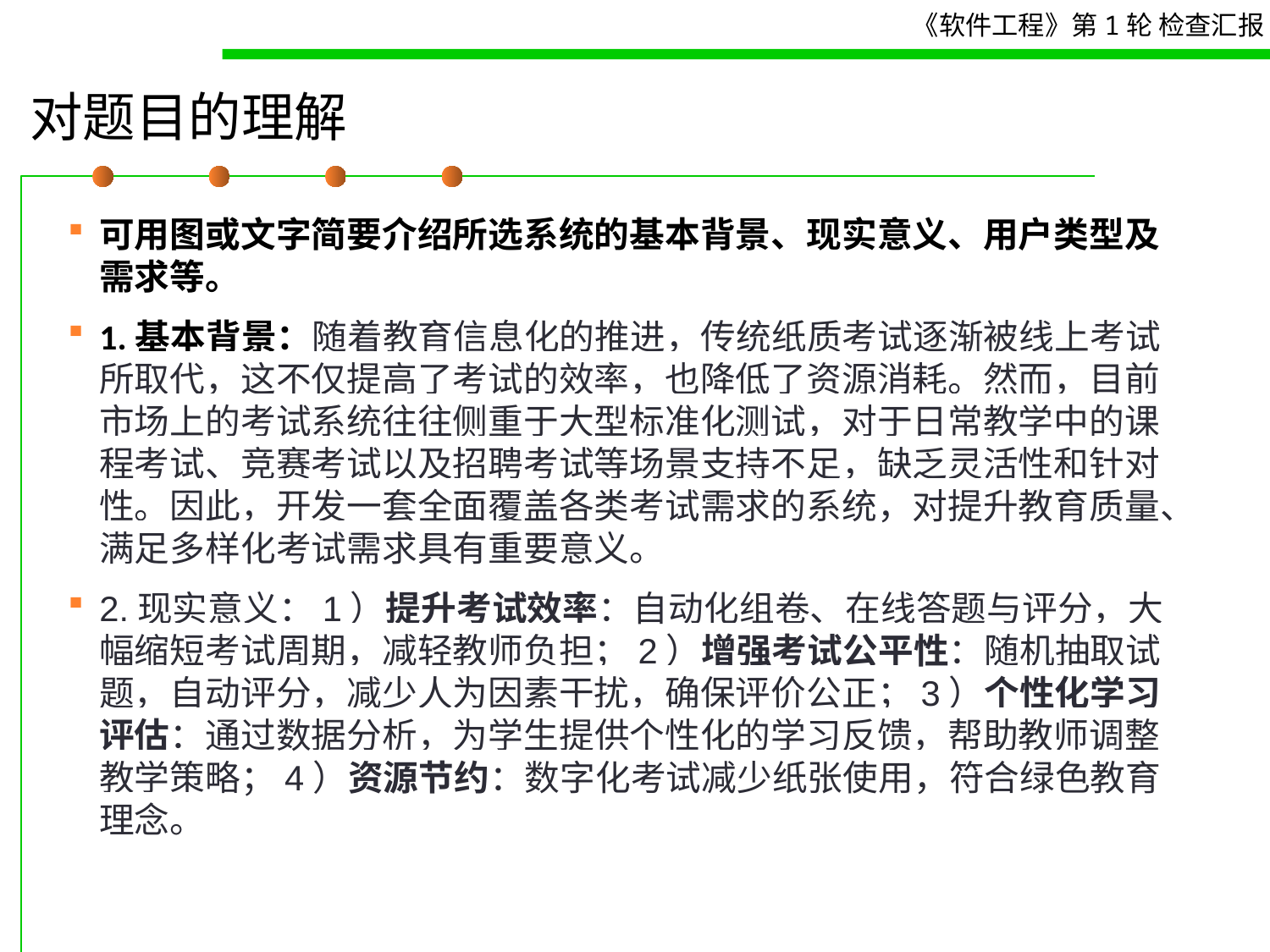

# 对题目的理解
可用图或文字简要介绍所选系统的基本背景、现实意义、用户类型及需求等。
1.基本背景：随着教育信息化的推进，传统纸质考试逐渐被线上考试所取代，这不仅提高了考试的效率，也降低了资源消耗。然而，目前市场上的考试系统往往侧重于大型标准化测试，对于日常教学中的课程考试、竞赛考试以及招聘考试等场景支持不足，缺乏灵活性和针对性。因此，开发一套全面覆盖各类考试需求的系统，对提升教育质量、满足多样化考试需求具有重要意义。
2.现实意义：1）提升考试效率：自动化组卷、在线答题与评分，大幅缩短考试周期，减轻教师负担；2）增强考试公平性：随机抽取试题，自动评分，减少人为因素干扰，确保评价公正；3）个性化学习评估：通过数据分析，为学生提供个性化的学习反馈，帮助教师调整教学策略；4）资源节约：数字化考试减少纸张使用，符合绿色教育理念。